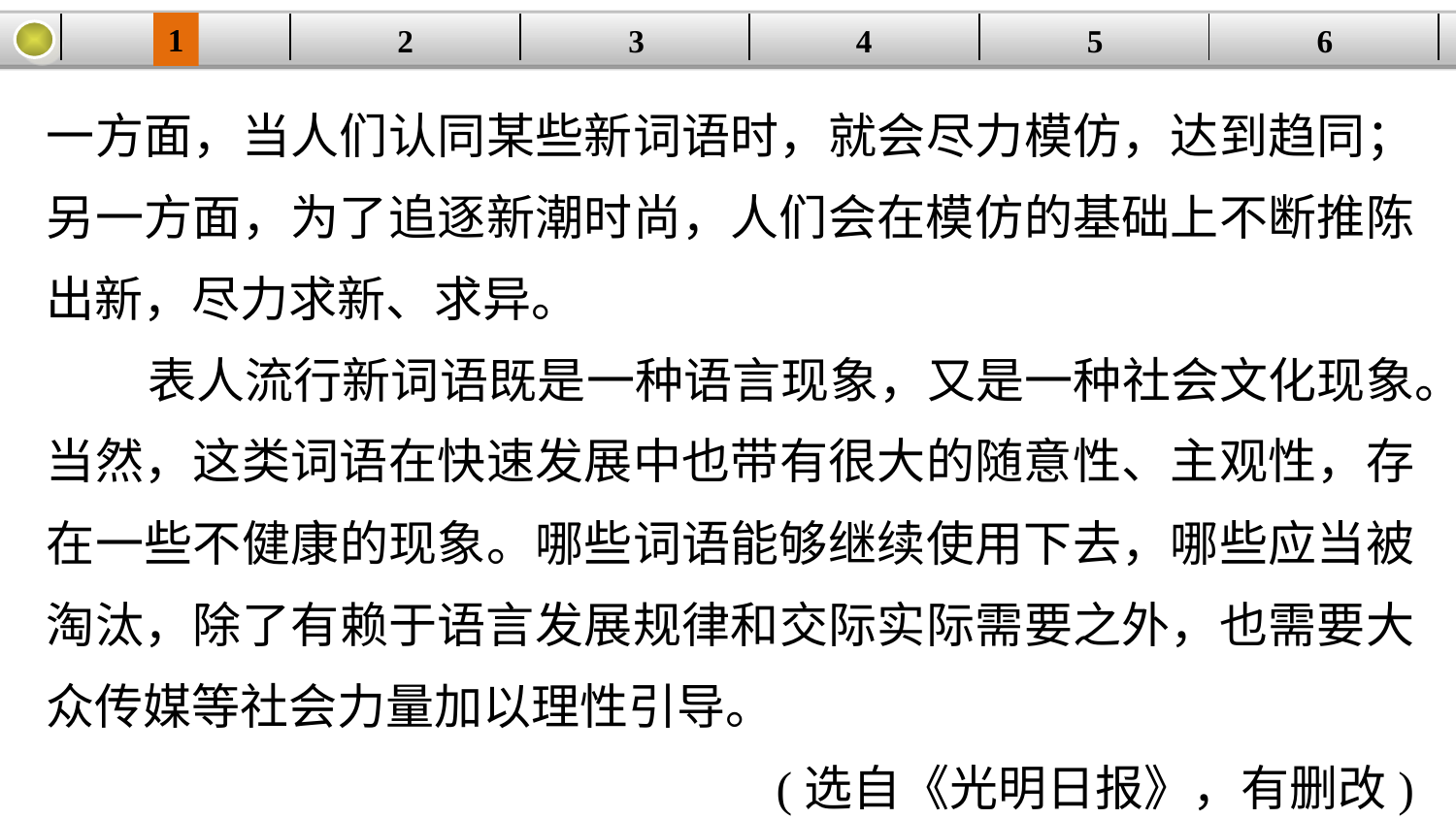

1
3
4
5
6
2
|  |  |  |  |  |  |
| --- | --- | --- | --- | --- | --- |

一方面，当人们认同某些新词语时，就会尽力模仿，达到趋同；另一方面，为了追逐新潮时尚，人们会在模仿的基础上不断推陈出新，尽力求新、求异。
        表人流行新词语既是一种语言现象，又是一种社会文化现象。当然，这类词语在快速发展中也带有很大的随意性、主观性，存在一些不健康的现象。哪些词语能够继续使用下去，哪些应当被淘汰，除了有赖于语言发展规律和交际实际需要之外，也需要大众传媒等社会力量加以理性引导。
(选自《光明日报》，有删改)